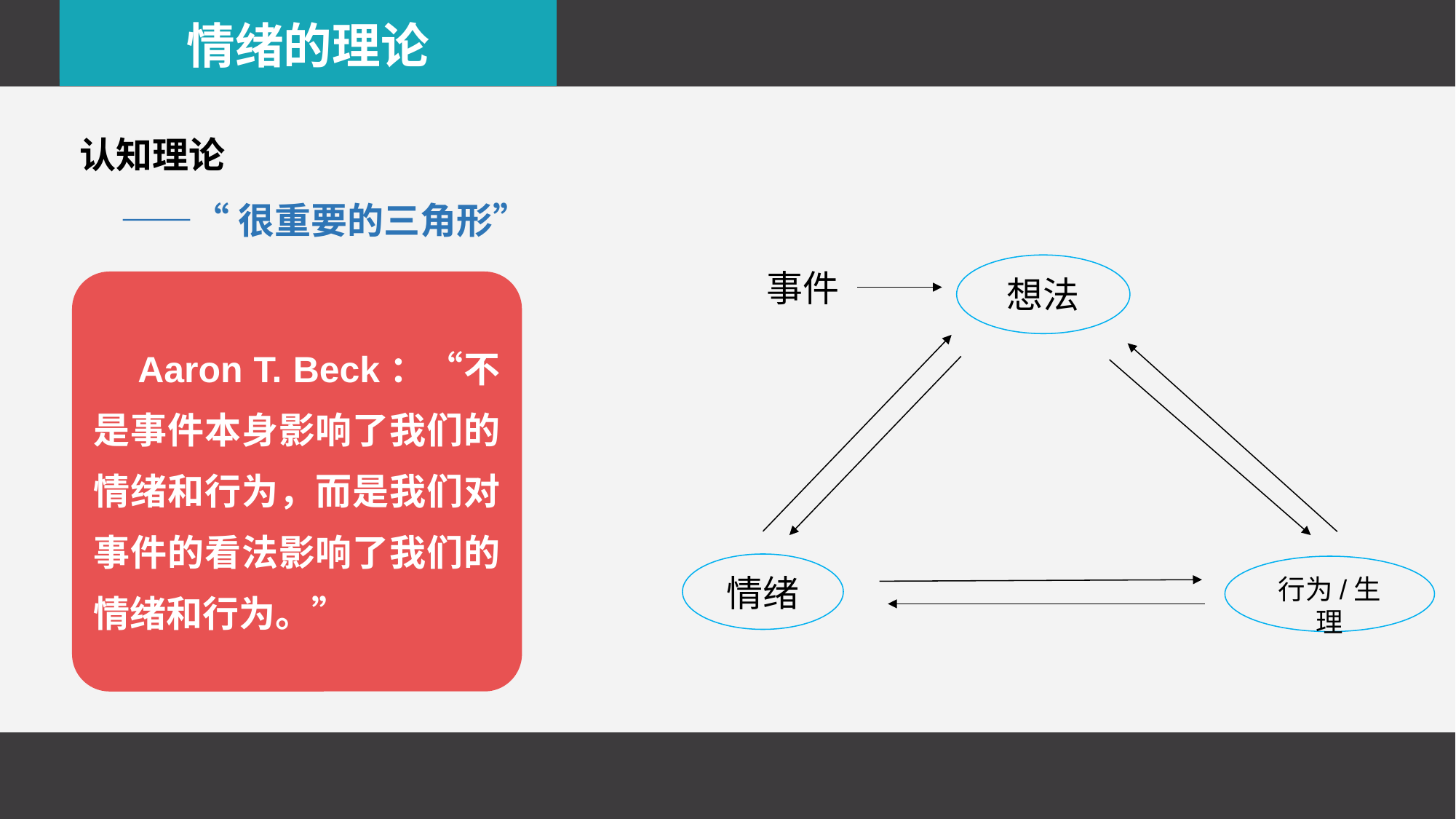

情绪的理论
认知理论
     ——“很重要的三角形”
想法
事件
    Aaron T. Beck：“不是事件本身影响了我们的情绪和行为，而是我们对事件的看法影响了我们的情绪和行为。”
情绪
行为/生理